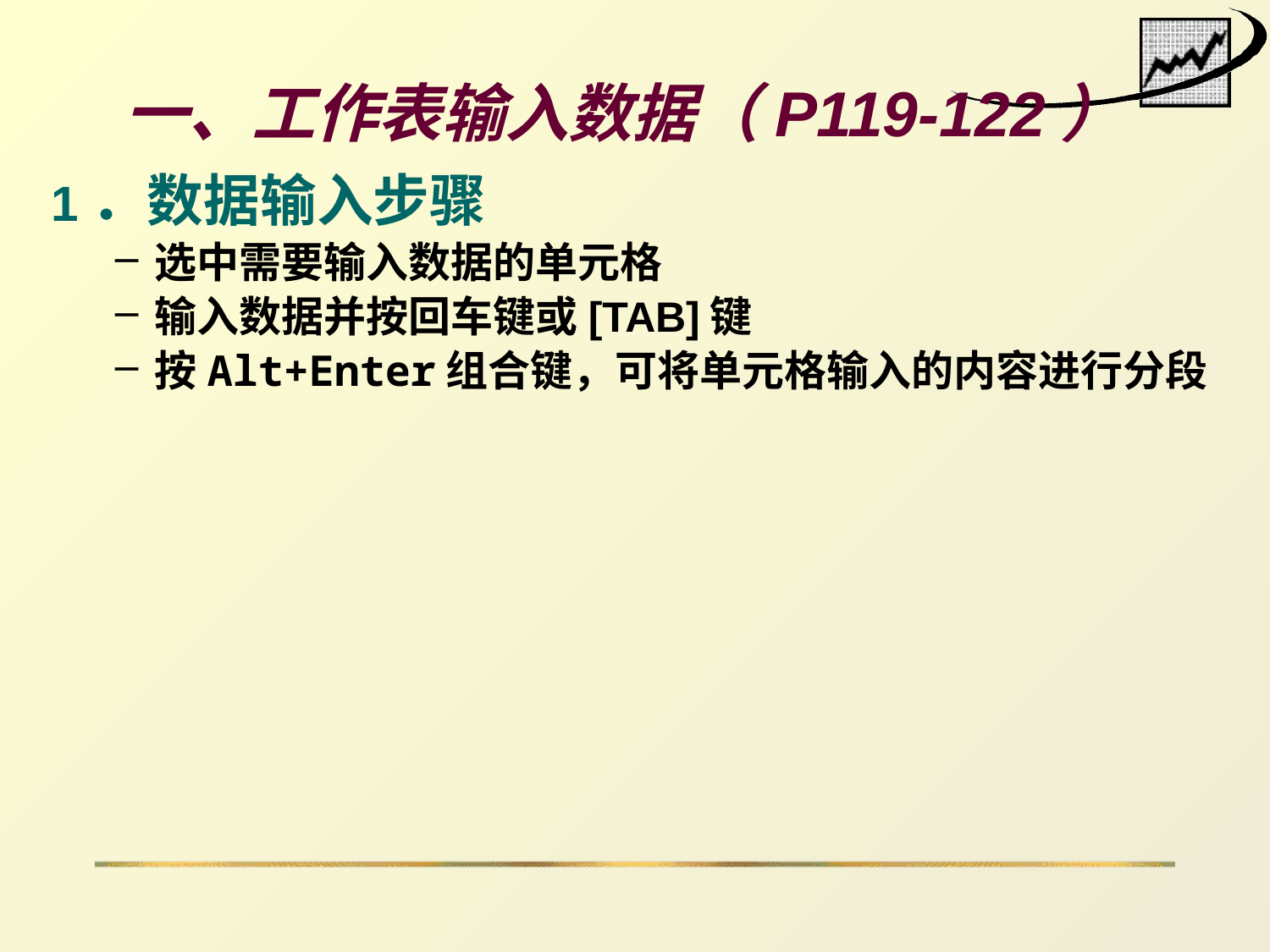

一、工作表输入数据（P119-122）
1．数据输入步骤
选中需要输入数据的单元格
输入数据并按回车键或[TAB]键
按Alt+Enter组合键，可将单元格输入的内容进行分段